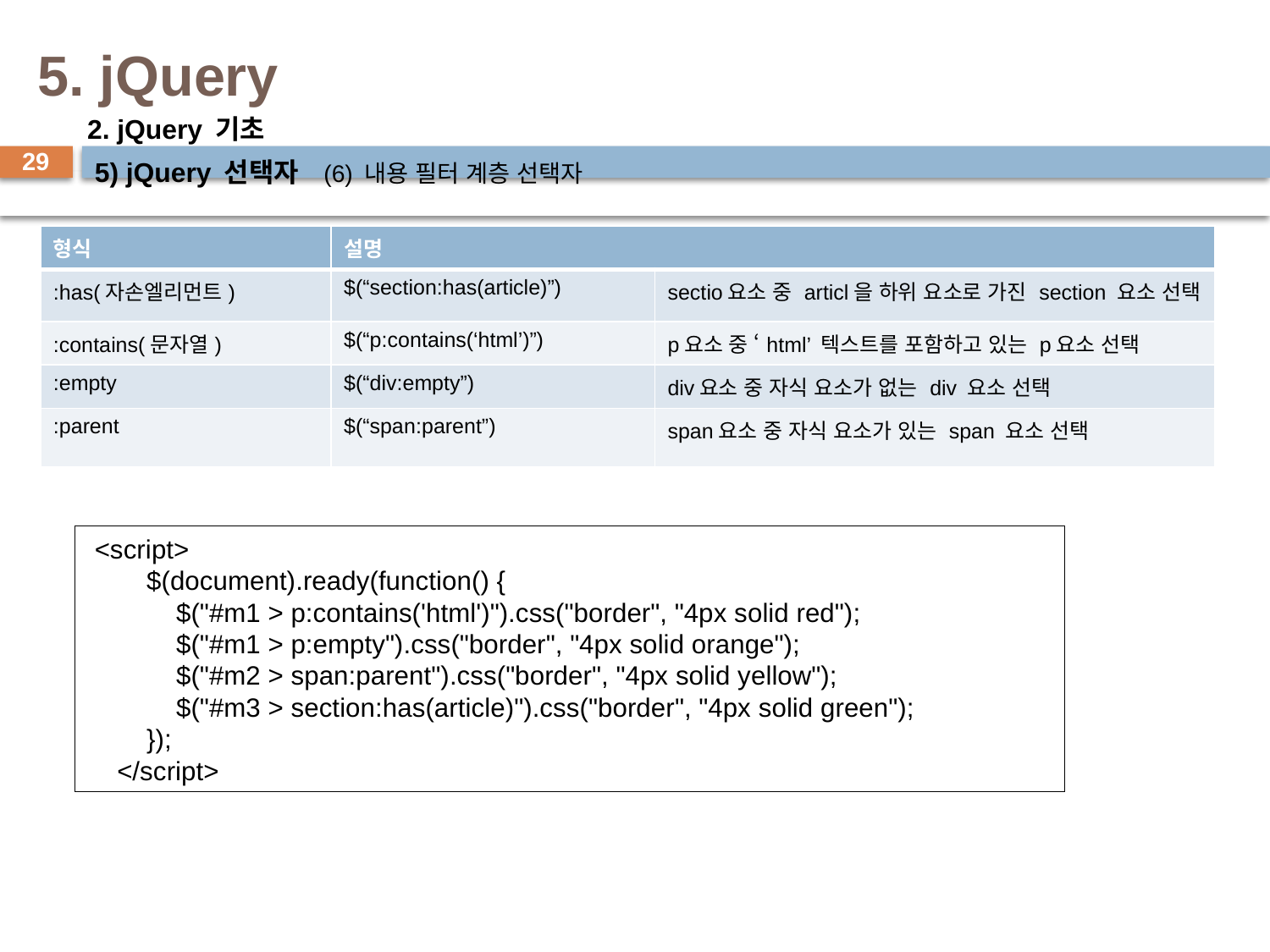

# 5. jQuery
2. jQuery 기초
 5) jQuery 선택자   (6) 내용 필터 계층 선택자

29
| 형식 | 설명 |  |
| --- | --- | --- |
| :has(자손엘리먼트) | $(“section:has(article)”) | sectio요소 중 articl을 하위 요소로 가진 section 요소 선택 |
| :contains(문자열) | $(“p:contains(‘html’)”) | p요소 중 ‘html’ 텍스트를 포함하고 있는 p요소 선택 |
| :empty | $(“div:empty”) | div요소 중 자식 요소가 없는 div 요소 선택 |
| :parent | $(“span:parent”) | span요소 중 자식 요소가 있는 span 요소 선택 |
 <script>
        $(document).ready(function() {
            $("#m1 > p:contains('html')").css("border", "4px solid red");
            $("#m1 > p:empty").css("border", "4px solid orange");
            $("#m2 > span:parent").css("border", "4px solid yellow");
            $("#m3 > section:has(article)").css("border", "4px solid green");
        });
    </script>